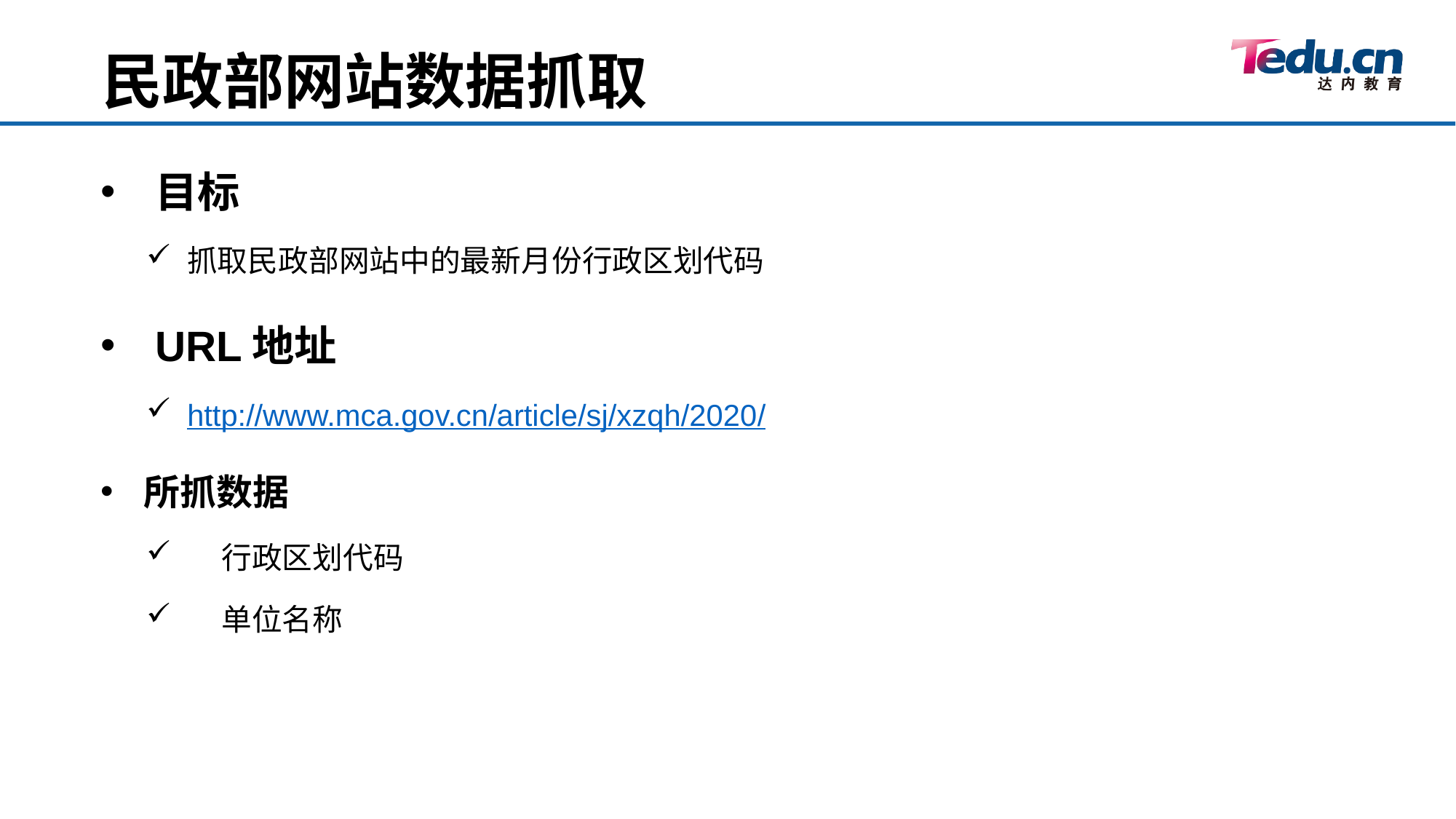

民政部网站数据抓取
目标
抓取民政部网站中的最新月份行政区划代码
URL地址
http://www.mca.gov.cn/article/sj/xzqh/2020/
所抓数据
    行政区划代码
    单位名称